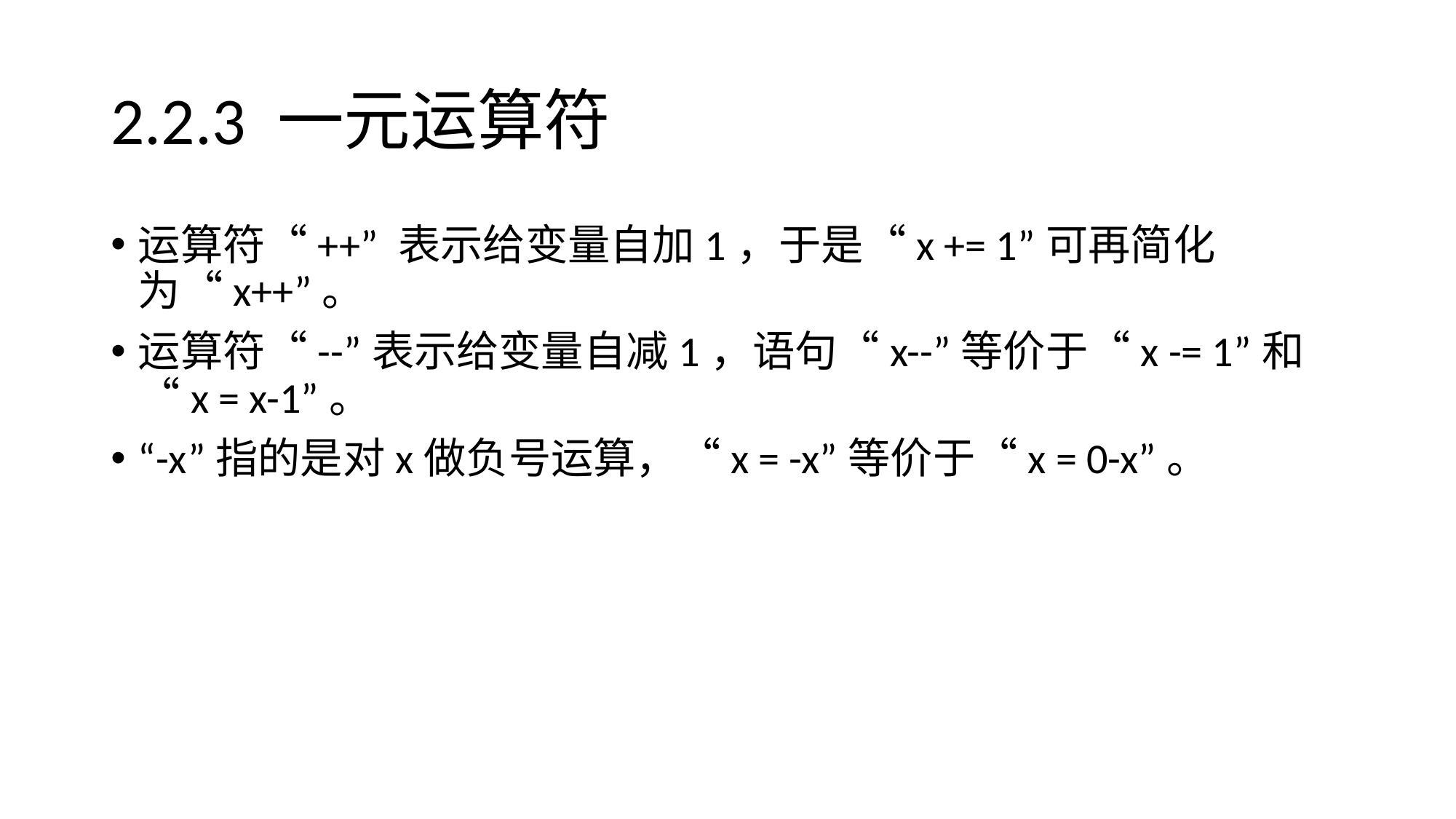

# 2.2.3 一元运算符
运算符“++” 表示给变量自加1，于是“x += 1”可再简化为“x++”。
运算符“--”表示给变量自减1，语句“x--”等价于“x -= 1”和“x = x-1”。
“-x”指的是对x做负号运算，“x = -x”等价于“x = 0-x”。